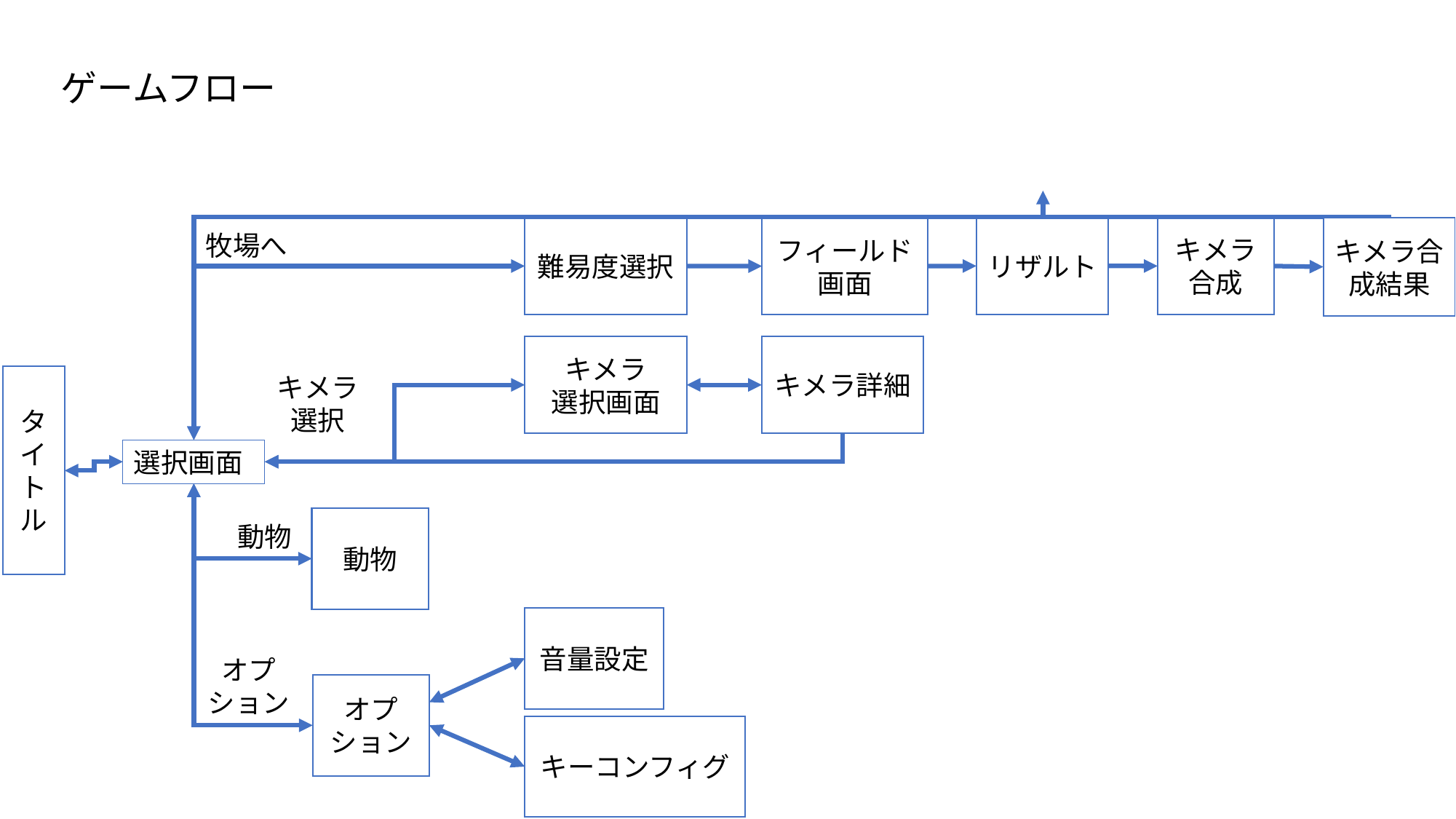

# ゲームフロー
キメラ合成結果
リザルト
難易度選択
キメラ合成
フィールド画面
牧場へ
キメラ
選択画面
キメラ詳細
キメラ選択
タイトル
選択画面
動物
動物
音量設定
オプション
オプション
キーコンフィグ